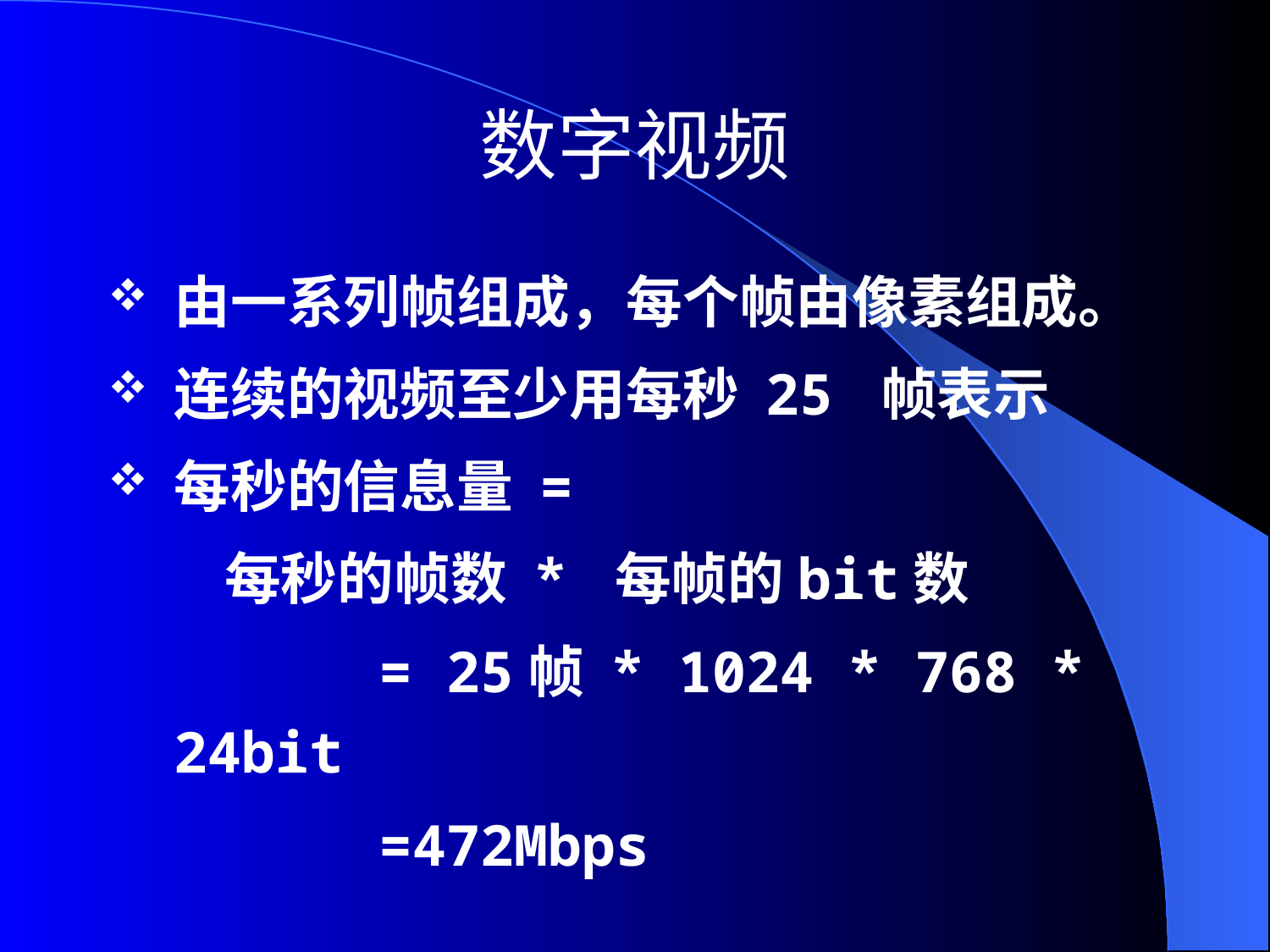

# 数字视频
由一系列帧组成，每个帧由像素组成。
连续的视频至少用每秒 25 帧表示
每秒的信息量 =
        每秒的帧数 * 每帧的bit数
        = 25帧 * 1024 * 768 * 24bit
        =472Mbps